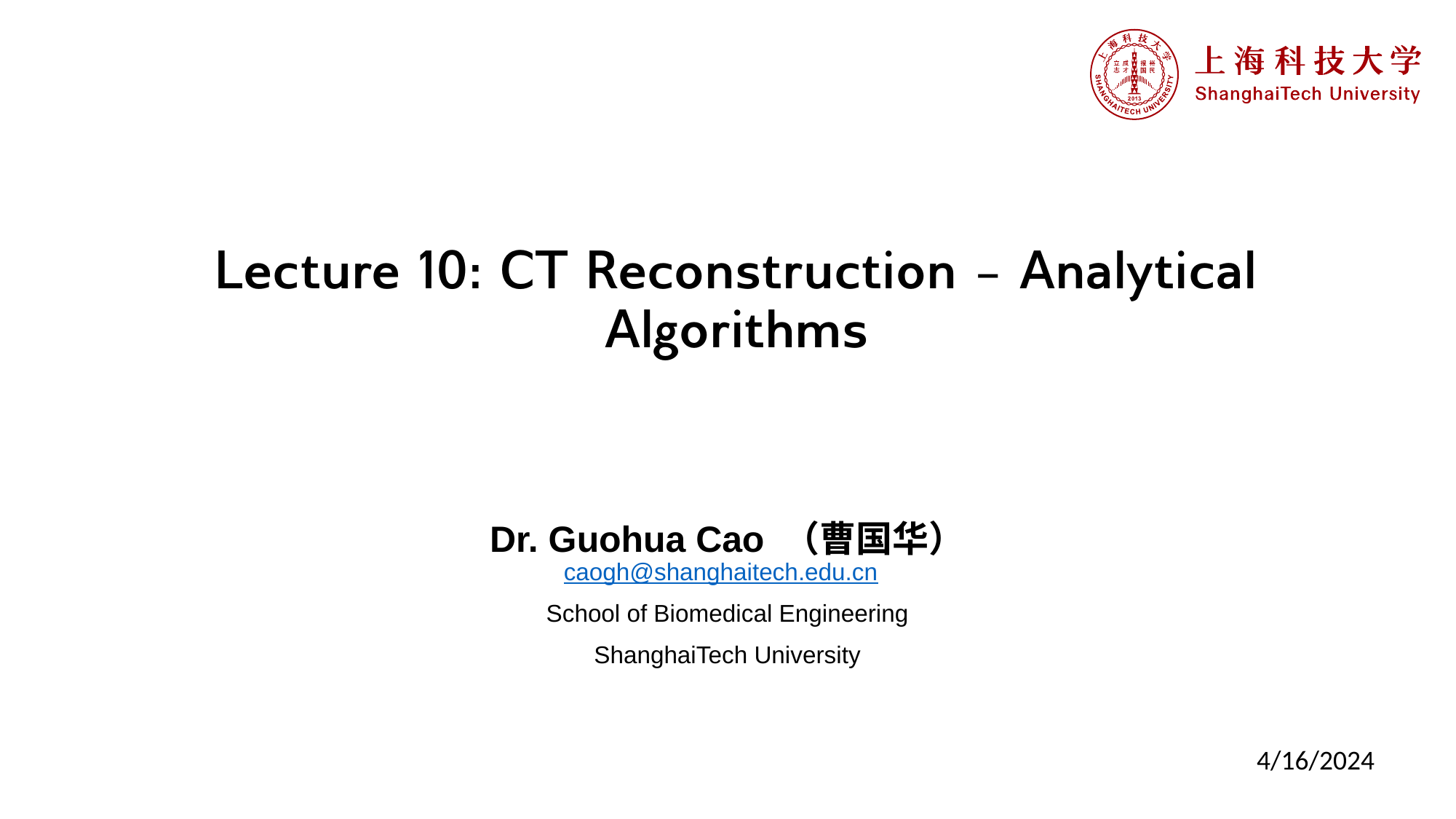

# Lecture 10: CT Reconstruction – Analytical Algorithms

Dr. Guohua Cao （曹国华）
caogh@shanghaitech.edu.cn
School of Biomedical Engineering
ShanghaiTech University

4/16/2024